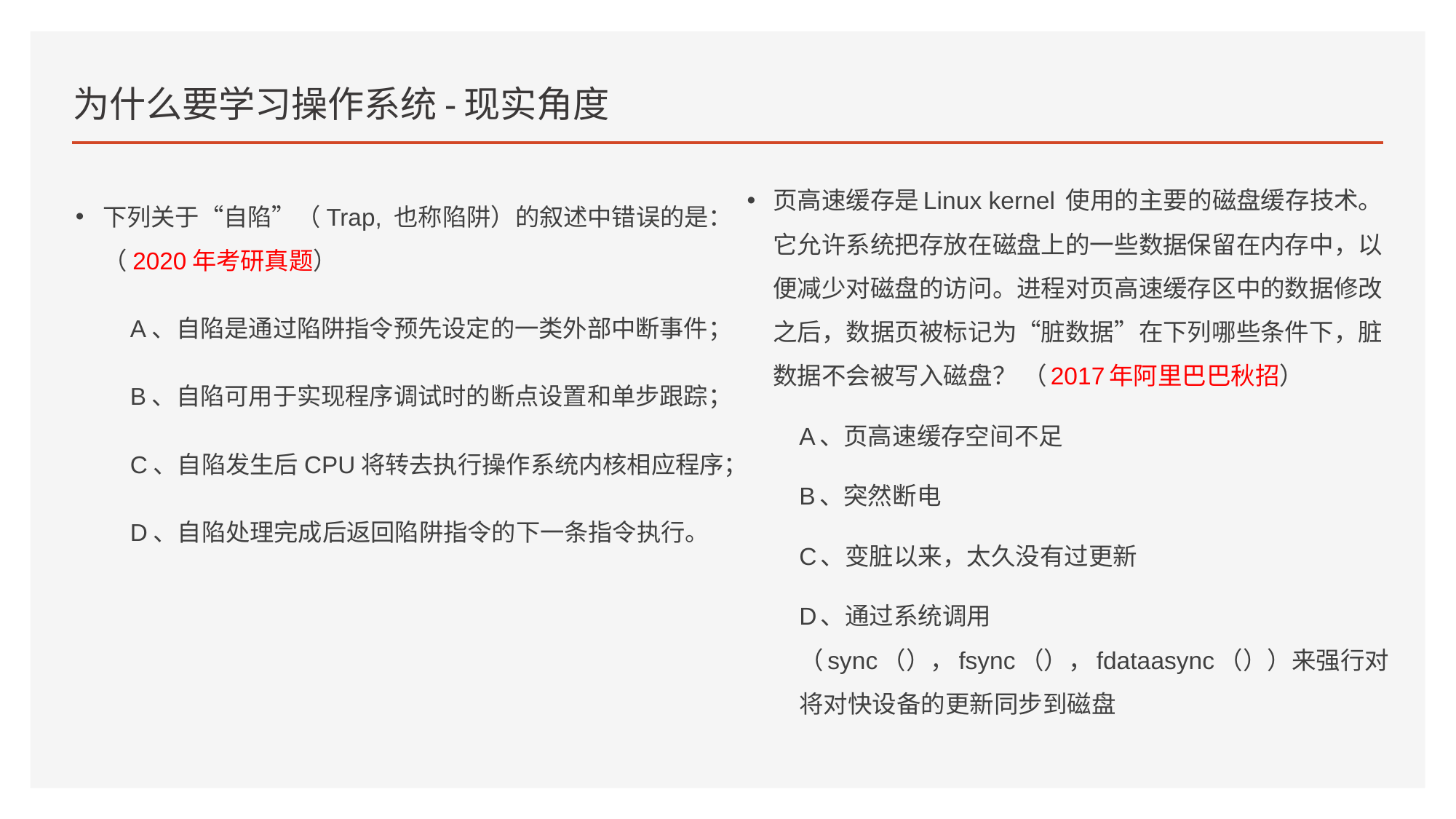

# 为什么要学习操作系统-现实角度
页高速缓存是Linux kernel 使用的主要的磁盘缓存技术。它允许系统把存放在磁盘上的一些数据保留在内存中，以便减少对磁盘的访问。进程对页高速缓存区中的数据修改之后，数据页被标记为“脏数据”在下列哪些条件下，脏数据不会被写入磁盘？ （2017年阿里巴巴秋招）
A、页高速缓存空间不足
B、突然断电
C、变脏以来，太久没有过更新
D、通过系统调用（sync（），fsync（），fdataasync（））来强行对将对快设备的更新同步到磁盘

下列关于“自陷”（Trap, 也称陷阱）的叙述中错误的是：（2020年考研真题）
A、自陷是通过陷阱指令预先设定的一类外部中断事件；
B、自陷可用于实现程序调试时的断点设置和单步跟踪；
C、自陷发生后CPU将转去执行操作系统内核相应程序；
D、自陷处理完成后返回陷阱指令的下一条指令执行。